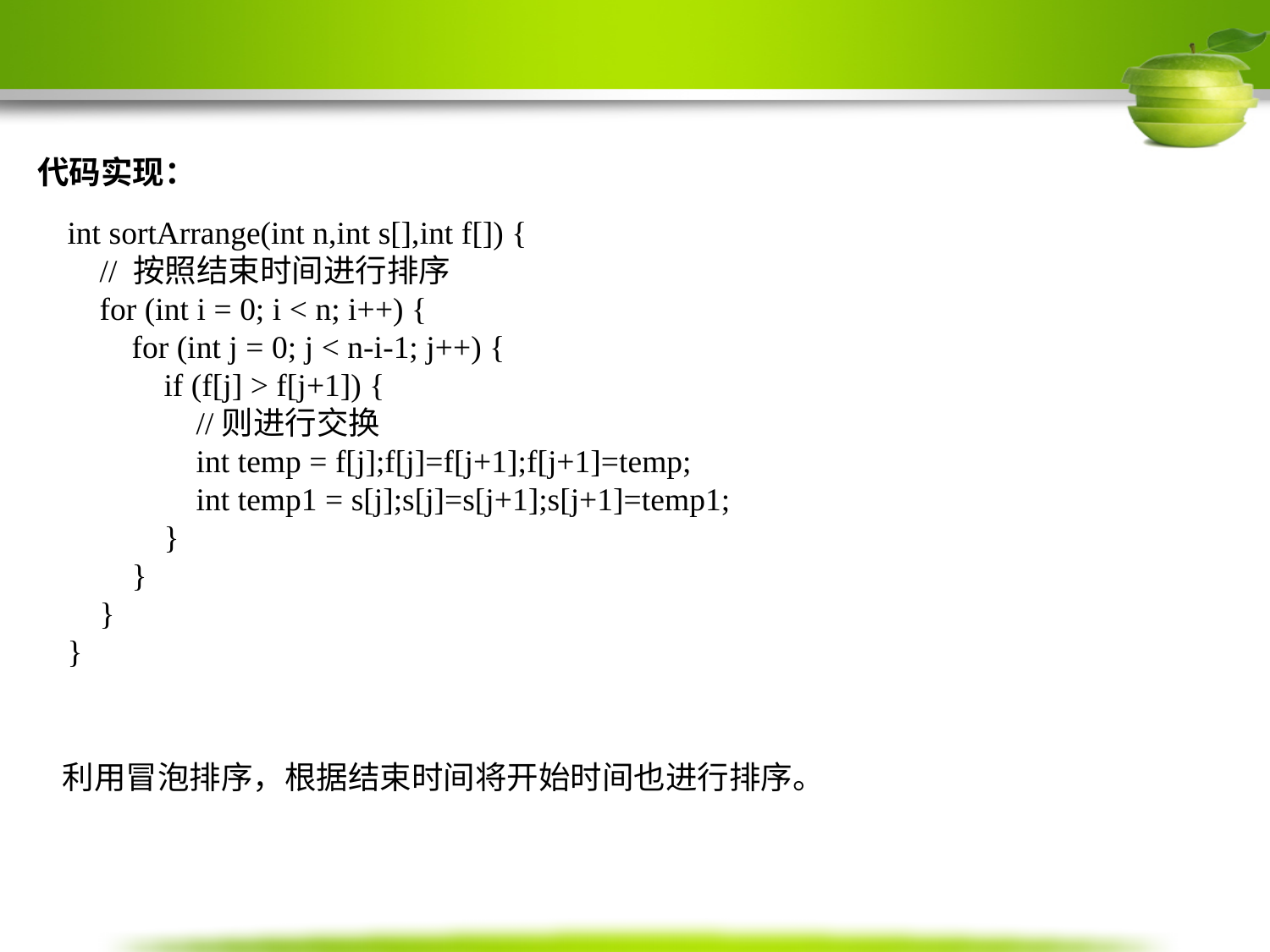

代码实现：
int sortArrange(int n,int s[],int f[]) {
    // 按照结束时间进行排序
    for (int i = 0; i < n; i++) {
        for (int j = 0; j < n-i-1; j++) {
            if (f[j] > f[j+1]) {
                //则进行交换
                int temp = f[j];f[j]=f[j+1];f[j+1]=temp;
                int temp1 = s[j];s[j]=s[j+1];s[j+1]=temp1;
            }
        }
    }
}

利用冒泡排序，根据结束时间将开始时间也进行排序。